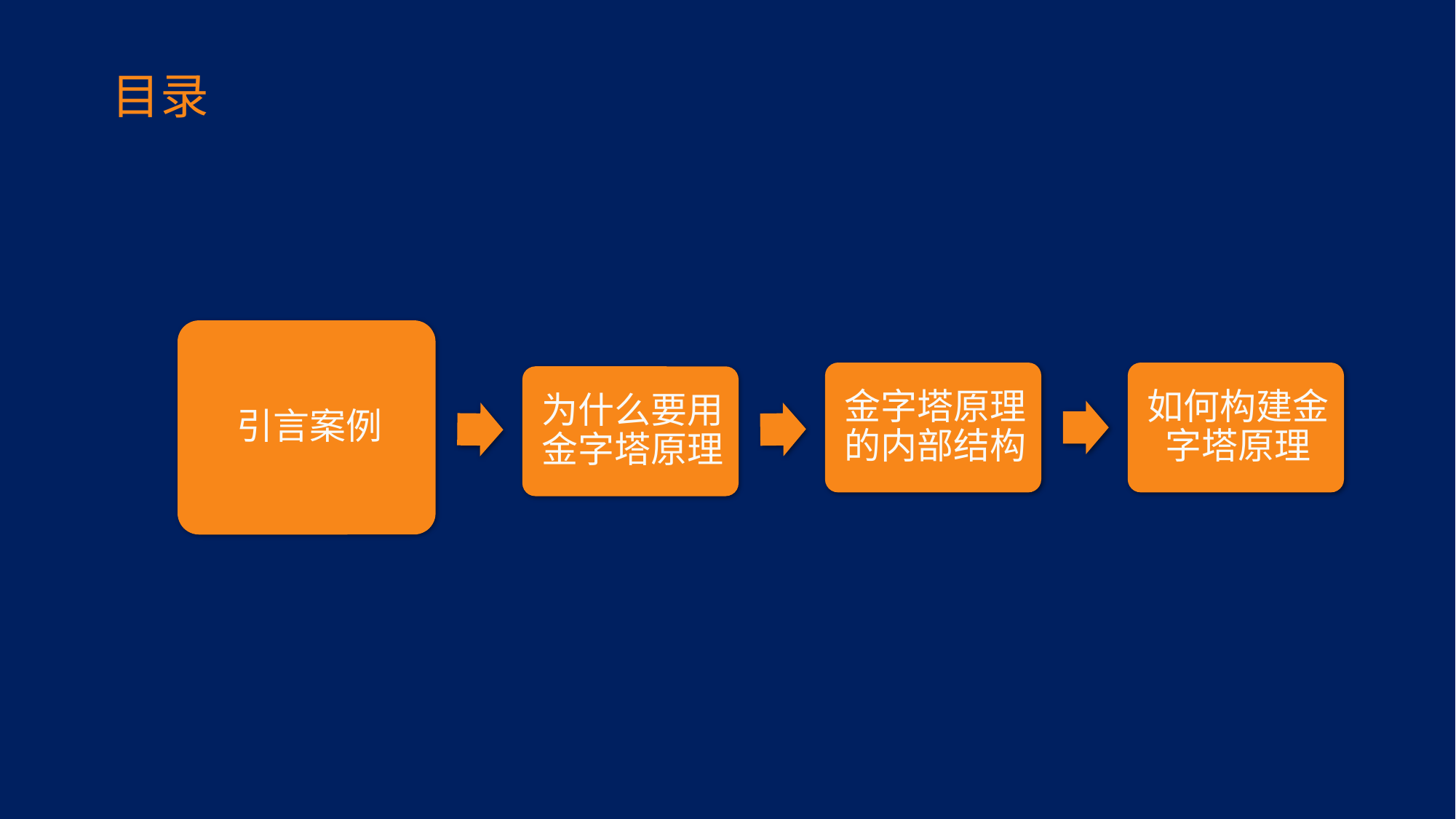

目录
引言案例

为什么要用金字塔原理

金字塔原理的内部结构

如何构建金字塔原理